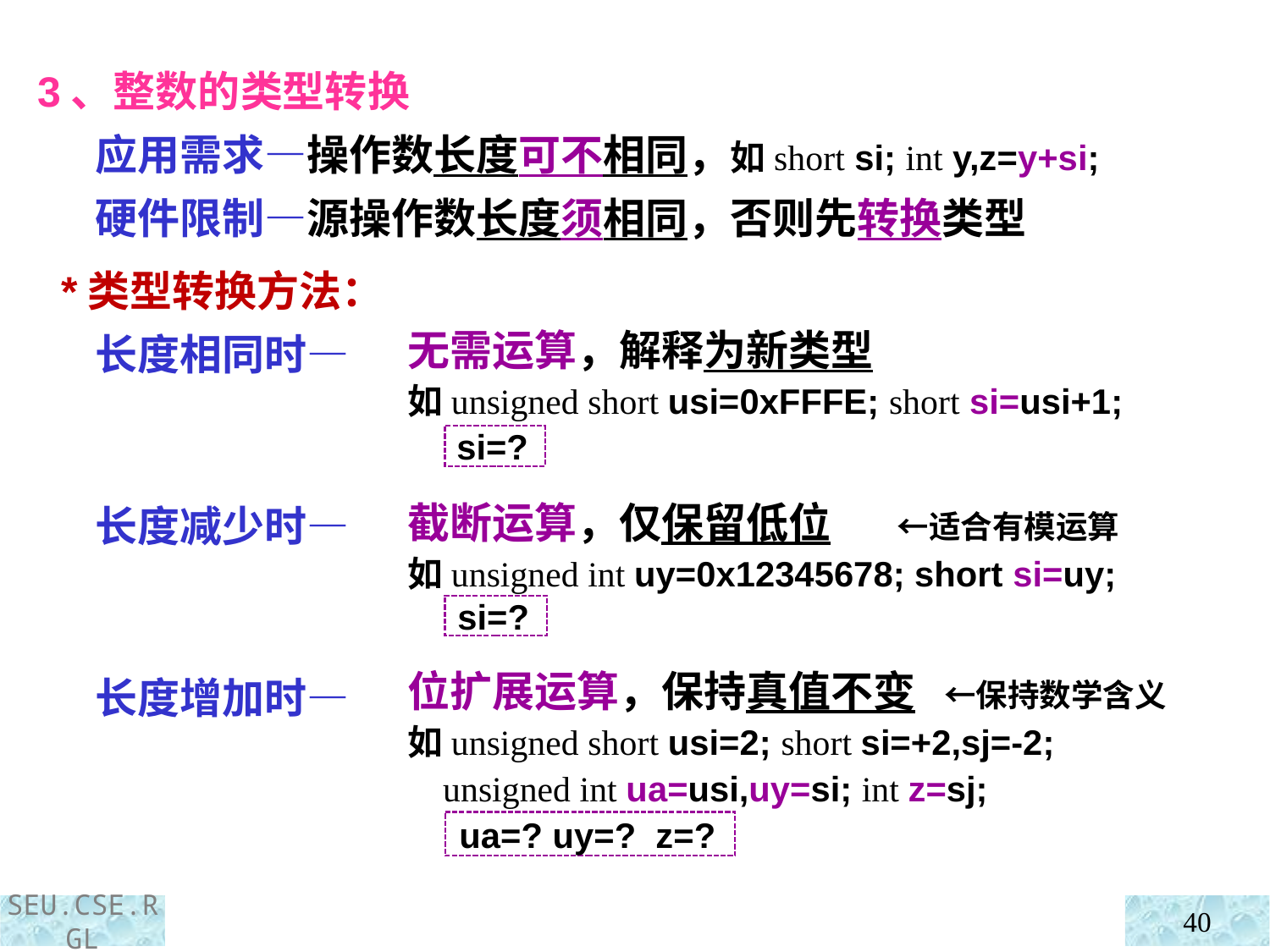

3、整数的类型转换
     应用需求—操作数长度可不相同，如short si; int y,z=y+si;
     硬件限制—源操作数长度须相同，否则先转换类型
  *类型转换方法：
     长度相同时—

     长度减少时—

     长度增加时—

无需运算，解释为新类型
如unsigned short usi=0xFFFE; short si=usi+1;
si=?
截断运算，仅保留低位       ←适合有模运算
如unsigned int uy=0x12345678; short si=uy;
si=?
位扩展运算，保持真值不变   ←保持数学含义
如unsigned short usi=2; short si=+2,sj=-2;
    unsigned int ua=usi,uy=si; int z=sj;
ua=? uy=?  z=?
40